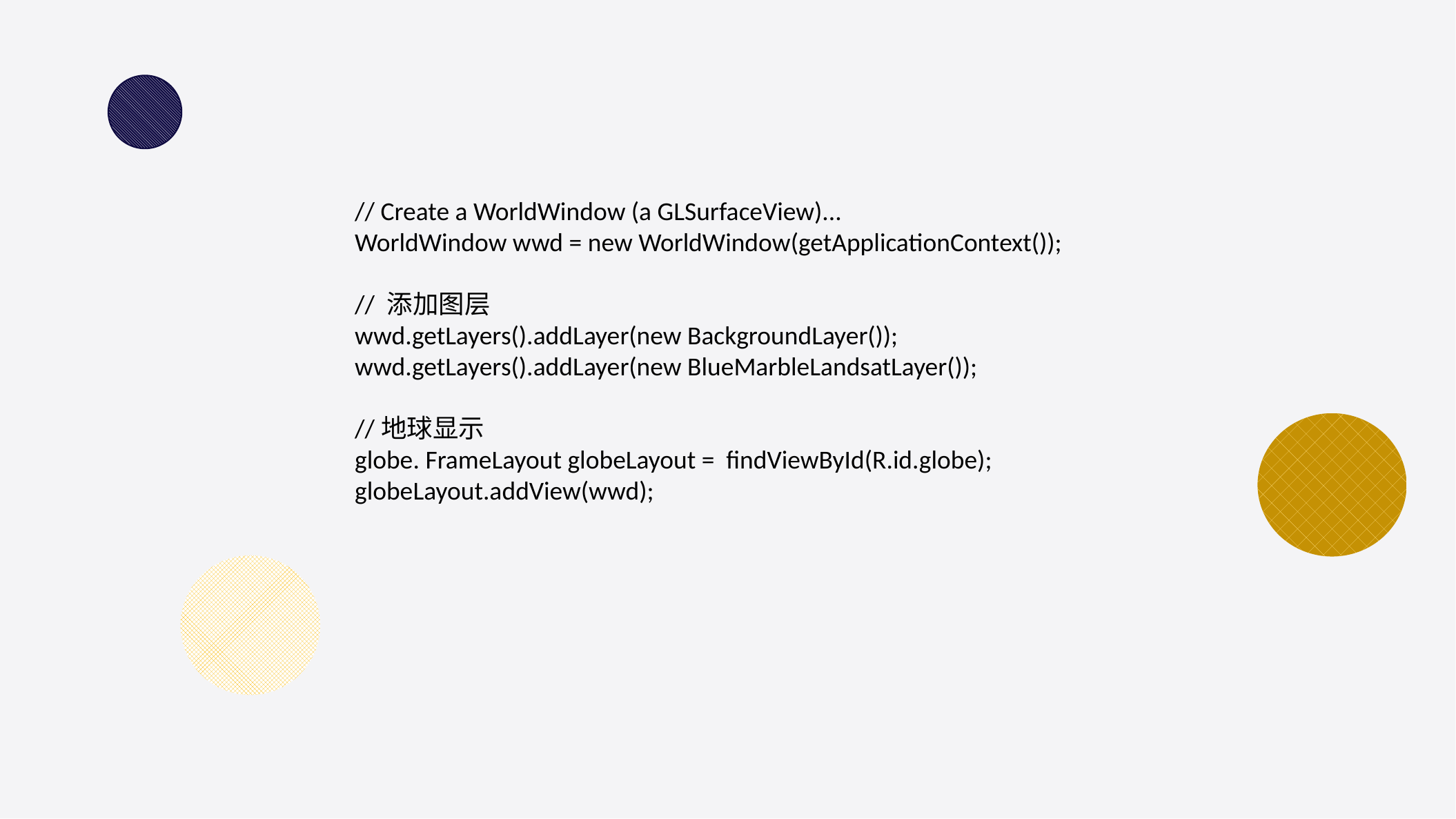

// Create a WorldWindow (a GLSurfaceView)...
WorldWindow wwd = new WorldWindow(getApplicationContext());

// 添加图层
wwd.getLayers().addLayer(new BackgroundLayer()); wwd.getLayers().addLayer(new BlueMarbleLandsatLayer());

//地球显示
globe. FrameLayout globeLayout =  findViewById(R.id.globe);
globeLayout.addView(wwd);